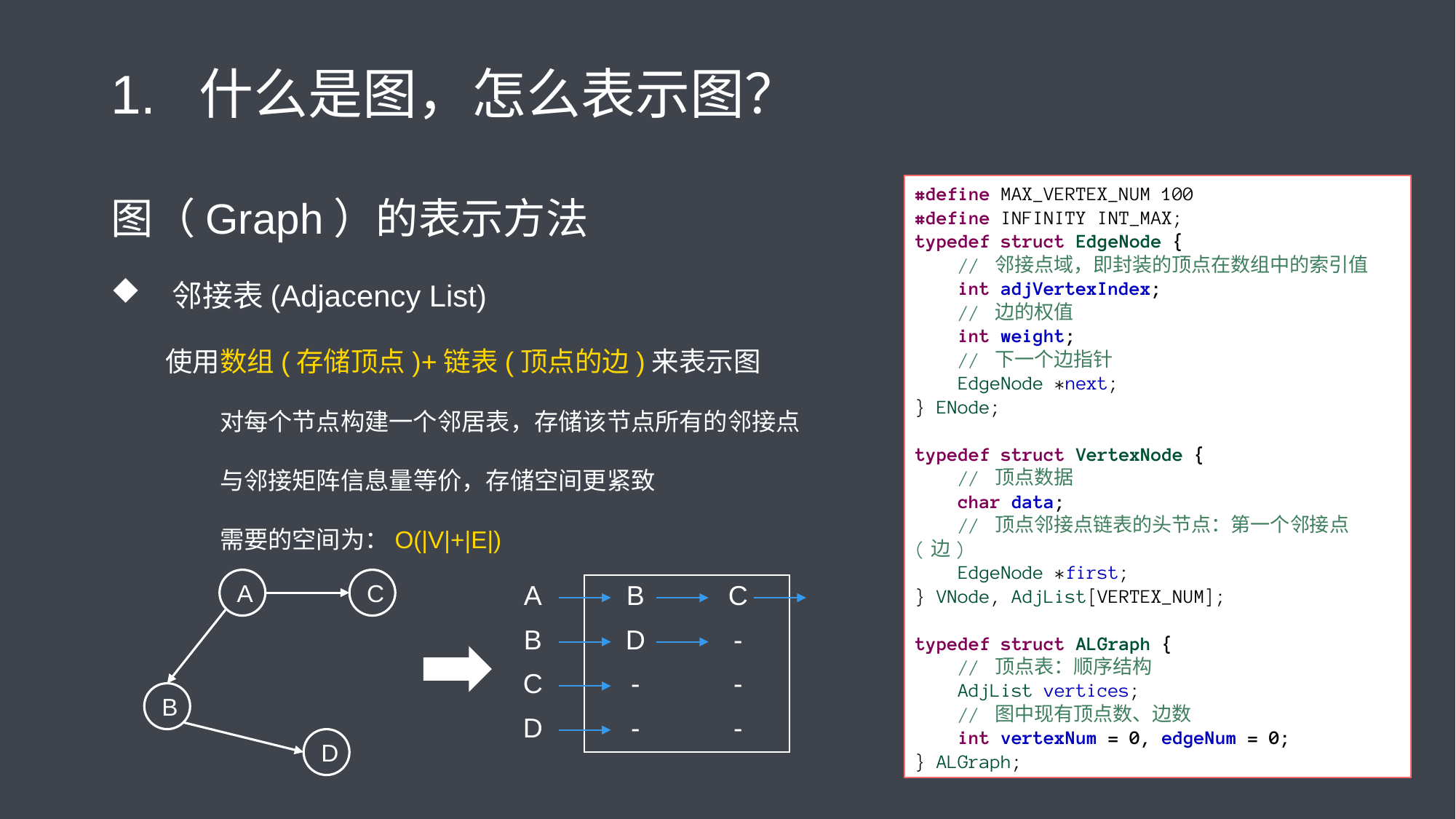

# 什么是图，怎么表示图？
图（Graph）的表示方法
邻接表(Adjacency List)
使用数组(存储顶点)+链表(顶点的边)来表示图
对每个节点构建一个邻居表，存储该节点所有的邻接点
与邻接矩阵信息量等价，存储空间更紧致
需要的空间为：O(|V|+|E|)
#define MAX_VERTEX_NUM 100
#define INFINITY INT_MAX;
typedef struct EdgeNode {
    // 邻接点域，即封装的顶点在数组中的索引值
    int adjVertexIndex;
    // 边的权值
    int weight;
    // 下一个边指针
    EdgeNode *next;
} ENode;

typedef struct VertexNode {
    // 顶点数据
    char data;
    // 顶点邻接点链表的头节点：第一个邻接点(边)
    EdgeNode *first;
} VNode, AdjList[VERTEX_NUM];

typedef struct ALGraph {
    // 顶点表：顺序结构
    AdjList vertices;
    // 图中现有顶点数、边数
    int vertexNum = 0, edgeNum = 0;
} ALGraph;
A
C
B
D
| A | B | C |
| --- | --- | --- |
| B | D | - |
| C | - | - |
| D | - | - |